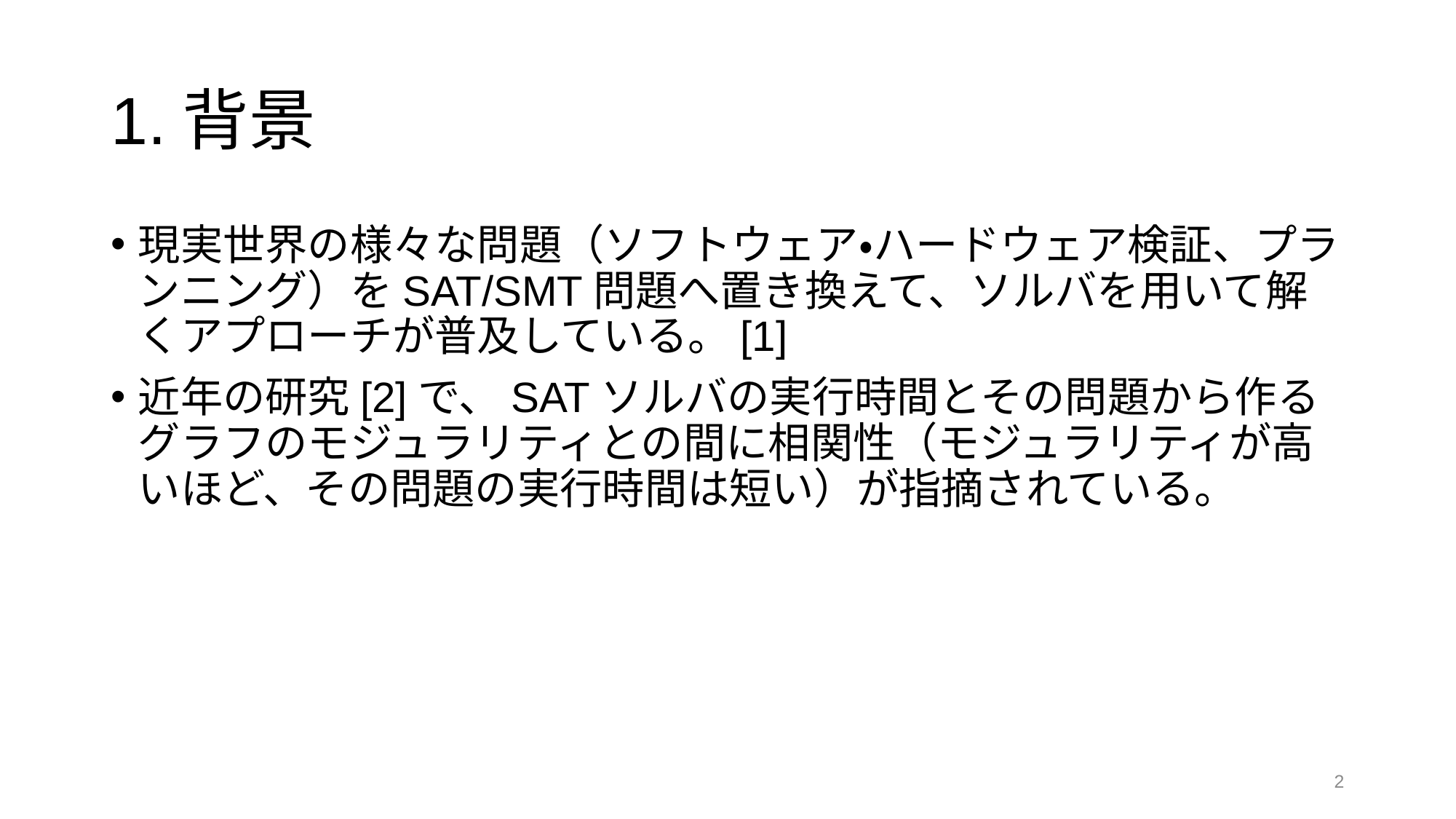

# 1.背景
現実世界の様々な問題（ソフトウェア・ハードウェア検証、プランニング）をSAT/SMT問題へ置き換えて、ソルバを用いて解くアプローチが普及している。[1]
近年の研究[2]で、SATソルバの実行時間とその問題から作るグラフのモジュラリティとの間に相関性（モジュラリティが高いほど、その問題の実行時間は短い）が指摘されている。
2